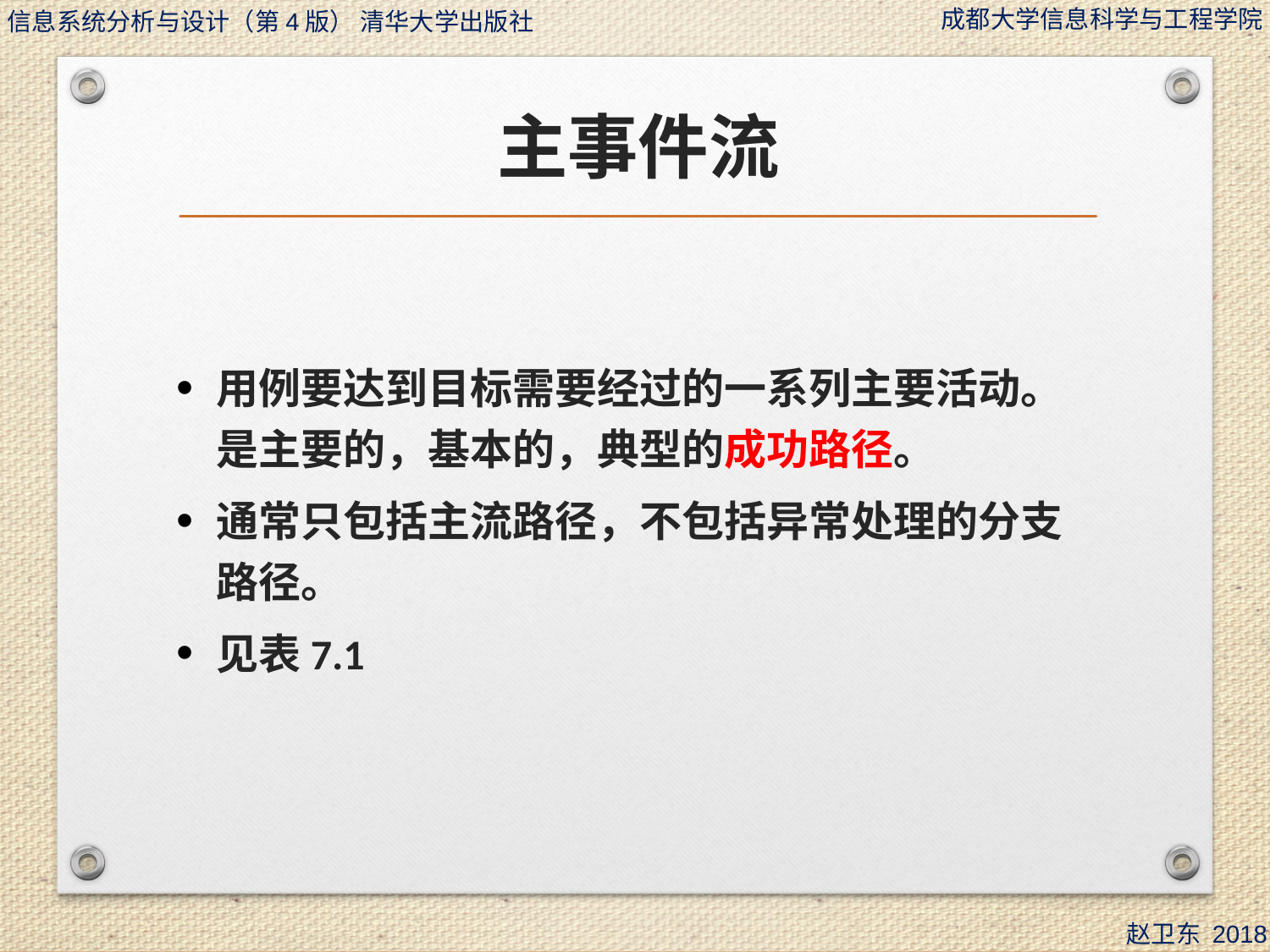

# 主事件流
用例要达到目标需要经过的一系列主要活动。是主要的，基本的，典型的成功路径。
通常只包括主流路径，不包括异常处理的分支路径。
见表7.1